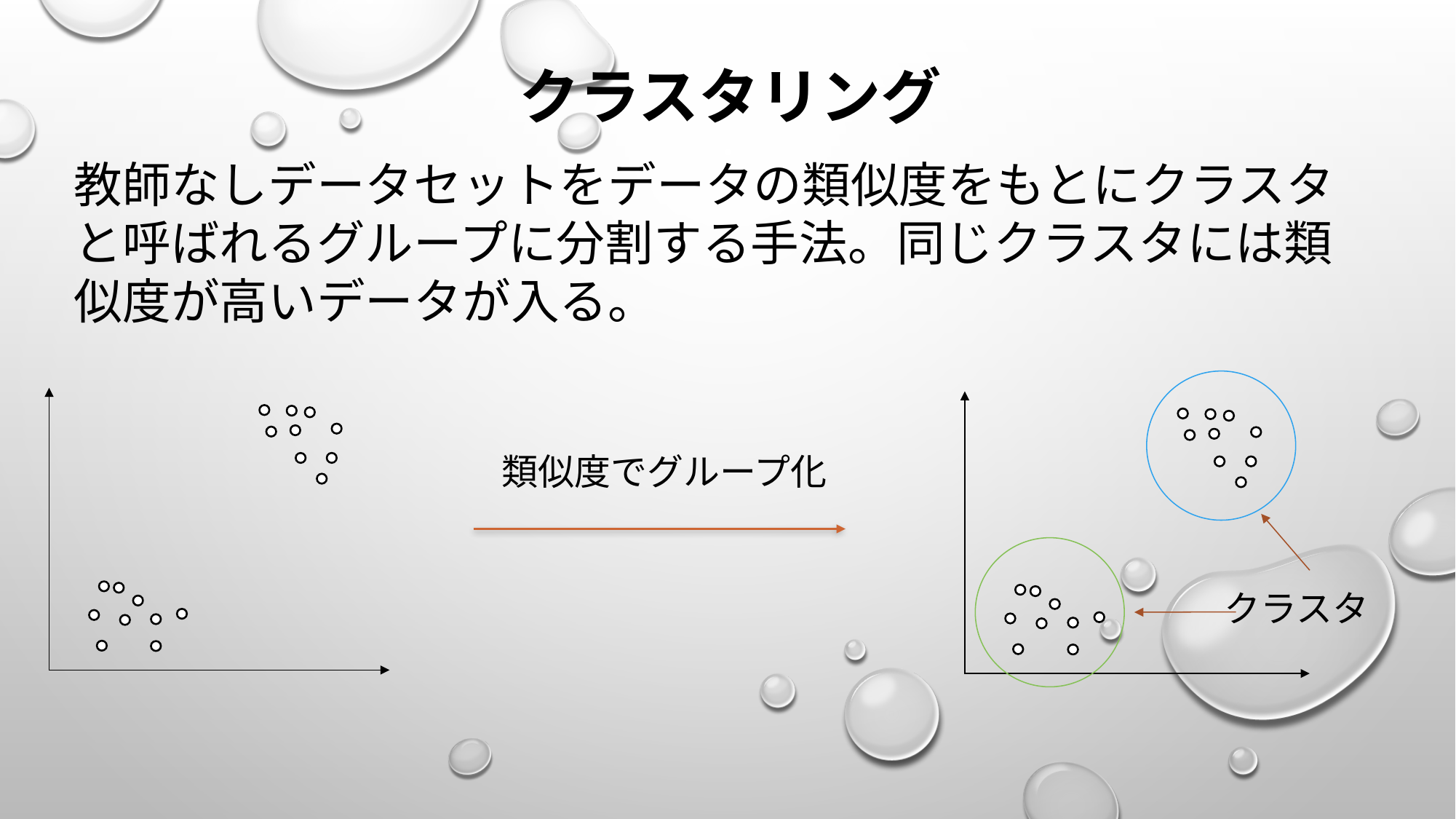

クラスタリング
教師なしデータセットをデータの類似度をもとにクラスタと呼ばれるグループに分割する手法。同じクラスタには類似度が高いデータが入る。

類似度でグループ化
クラスタ